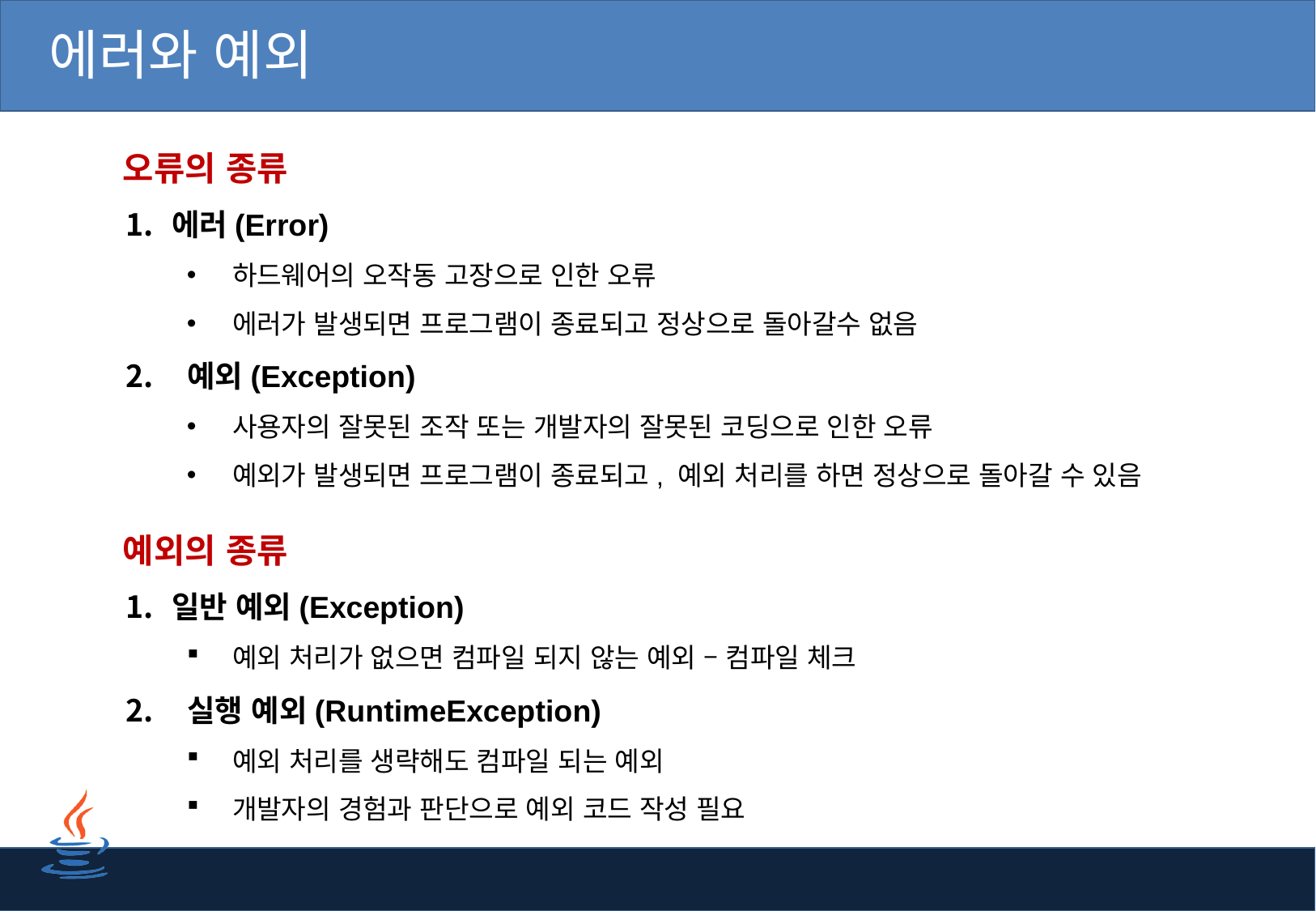

에러와 예외
    오류의 종류
에러(Error)
하드웨어의 오작동 고장으로 인한 오류
에러가 발생되면 프로그램이 종료되고 정상으로 돌아갈수 없음
 예외(Exception)
사용자의 잘못된 조작 또는 개발자의 잘못된 코딩으로 인한 오류
예외가 발생되면 프로그램이 종료되고, 예외 처리를 하면 정상으로 돌아갈 수 있음
    예외의 종류
일반 예외(Exception)
예외 처리가 없으면 컴파일 되지 않는 예외 – 컴파일 체크
 실행 예외(RuntimeException)
예외 처리를 생략해도 컴파일 되는 예외
개발자의 경험과 판단으로 예외 코드 작성 필요